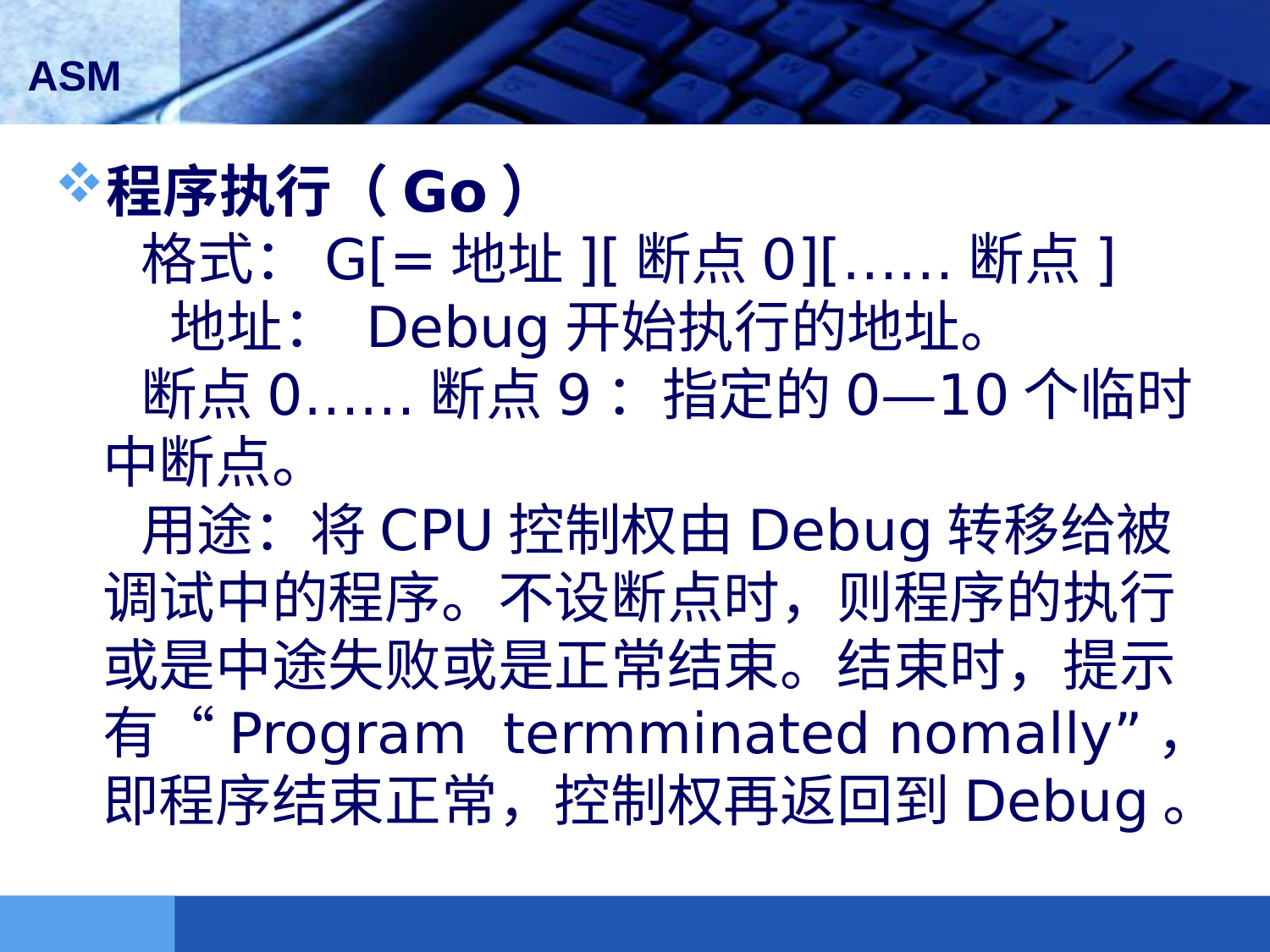

#
程序执行（Go）
   格式：G[=地址][断点0][……断点]
   地址： Debug开始执行的地址。
   断点0……断点9：指定的0—10个临时中断点。
   用途：将CPU控制权由Debug转移给被调试中的程序。不设断点时，则程序的执行或是中途失败或是正常结束。结束时，提示有“Program  termminated nomally”，即程序结束正常，控制权再返回到Debug。